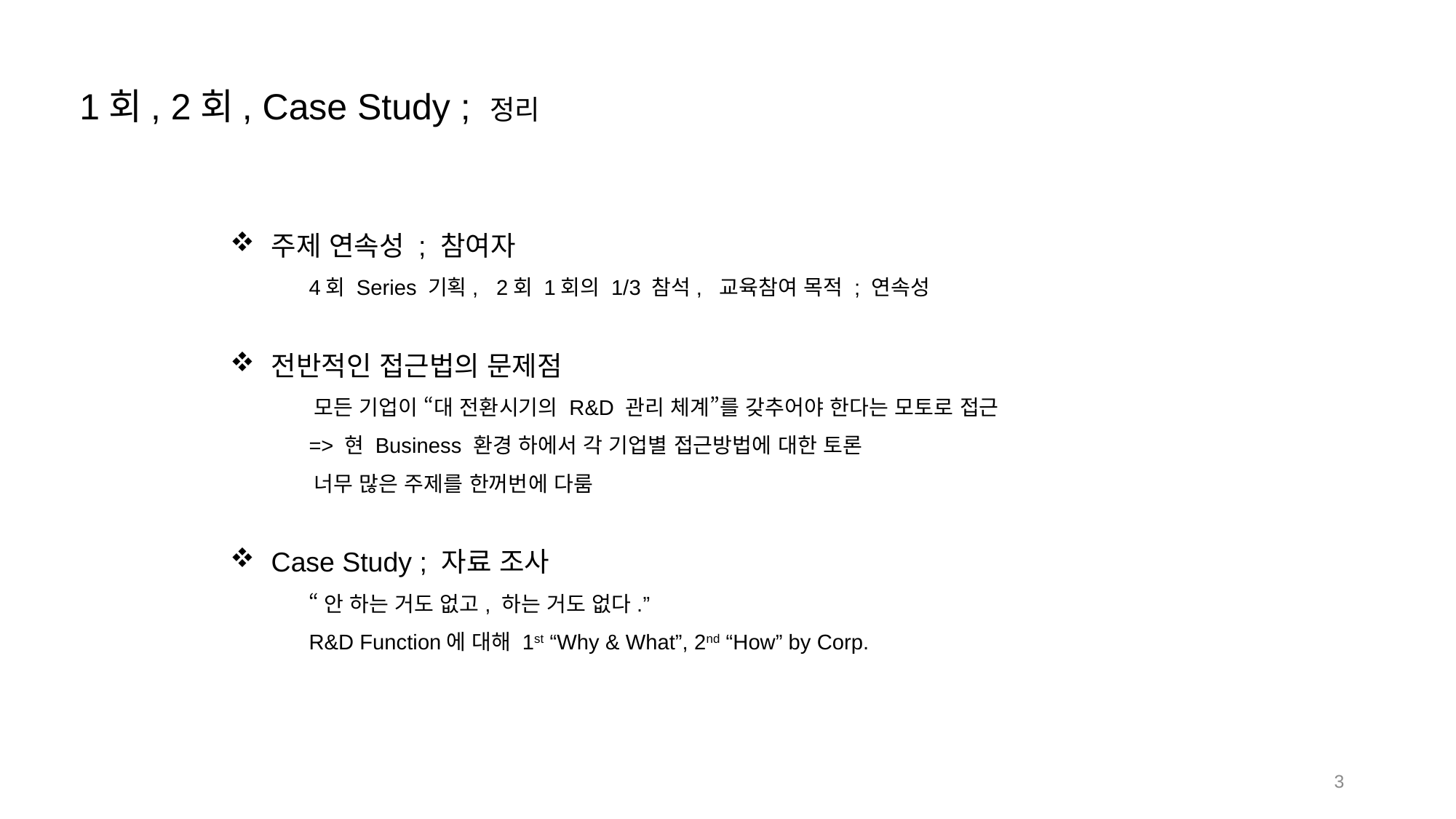

1회, 2회, Case Study ; 정리
주제 연속성 ; 참여자
    4회 Series 기획,   2회 1회의 1/3 참석,  교육참여 목적 ; 연속성
전반적인 접근법의 문제점
    모든 기업이 “대 전환시기의 R&D 관리 체계”를 갖추어야 한다는 모토로 접근
    => 현 Business 환경 하에서 각 기업별 접근방법에 대한 토론
    너무 많은 주제를 한꺼번에 다룸
Case Study ; 자료 조사
    “안 하는 거도 없고, 하는 거도 없다.”
    R&D Function에 대해 1st “Why & What”, 2nd “How” by Corp.
3